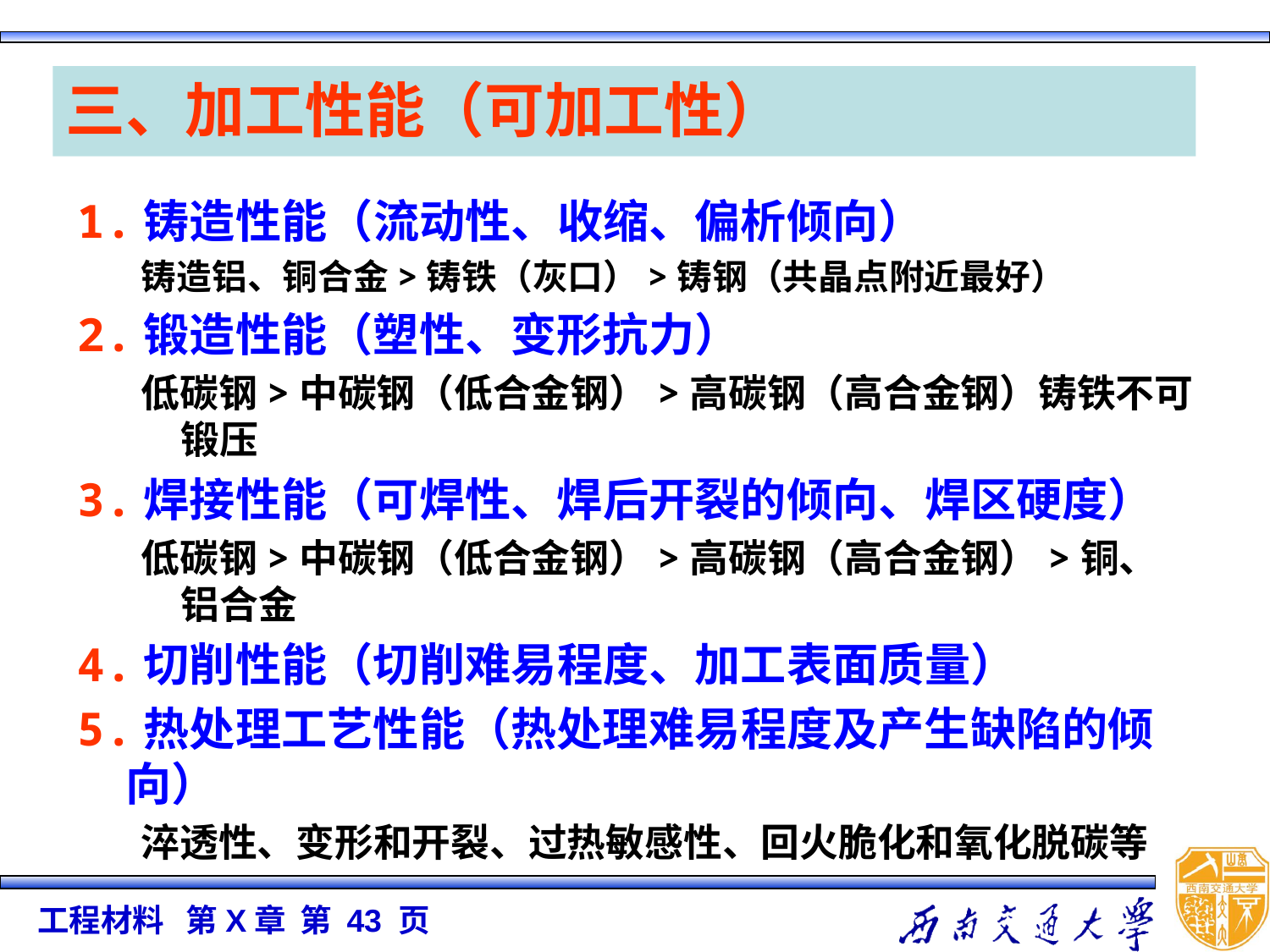

# 三、加工性能（可加工性）
1.铸造性能（流动性、收缩、偏析倾向）
铸造铝、铜合金>铸铁（灰口）>铸钢（共晶点附近最好）
2.锻造性能（塑性、变形抗力）
低碳钢>中碳钢（低合金钢）>高碳钢（高合金钢）铸铁不可锻压
3.焊接性能（可焊性、焊后开裂的倾向、焊区硬度）
低碳钢>中碳钢（低合金钢）>高碳钢（高合金钢）>铜、铝合金
4.切削性能（切削难易程度、加工表面质量）
5.热处理工艺性能（热处理难易程度及产生缺陷的倾向）
淬透性、变形和开裂、过热敏感性、回火脆化和氧化脱碳等